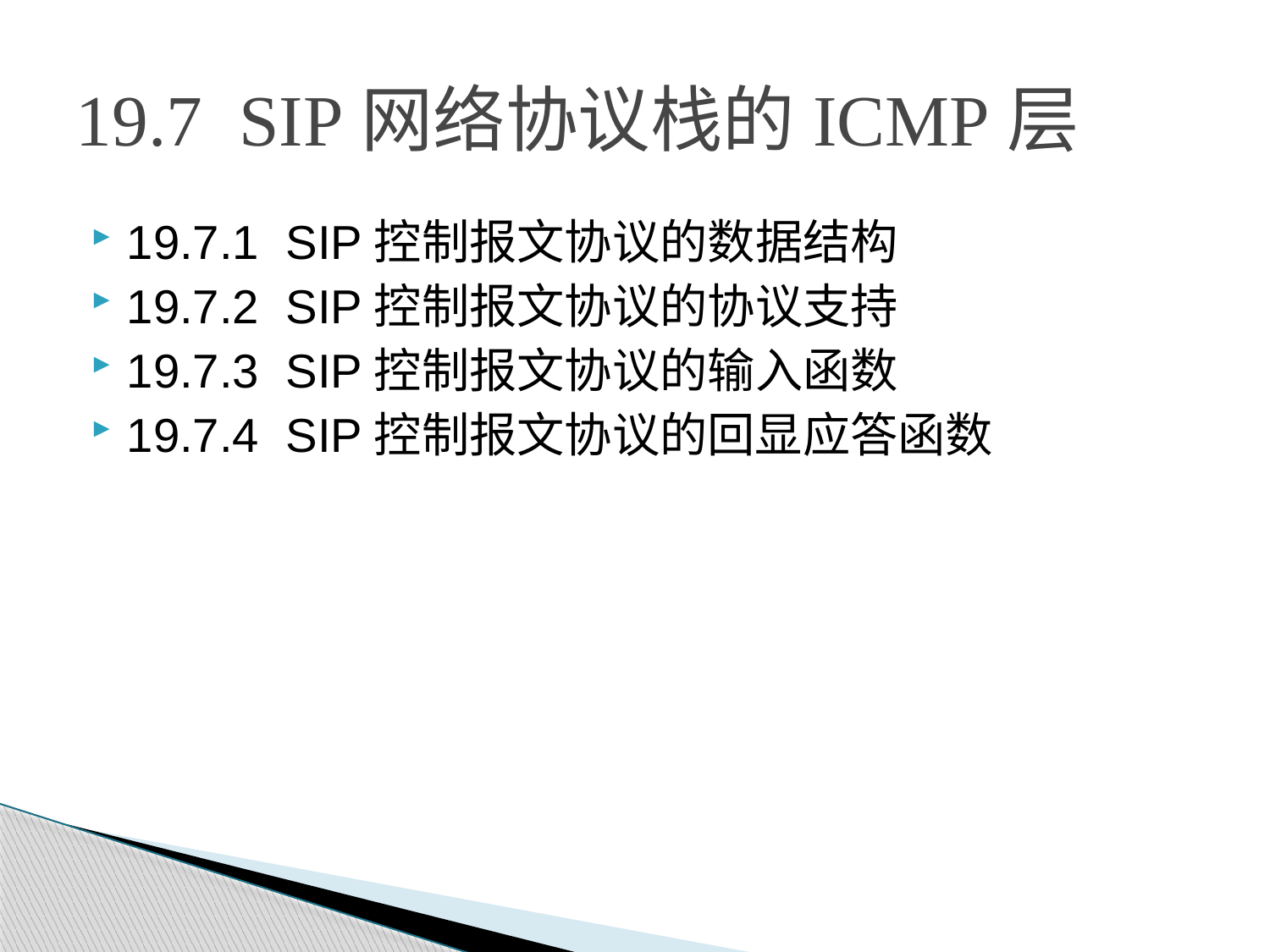

# 19.7  SIP网络协议栈的ICMP层
19.7.1  SIP控制报文协议的数据结构
19.7.2  SIP控制报文协议的协议支持
19.7.3  SIP控制报文协议的输入函数
19.7.4  SIP控制报文协议的回显应答函数